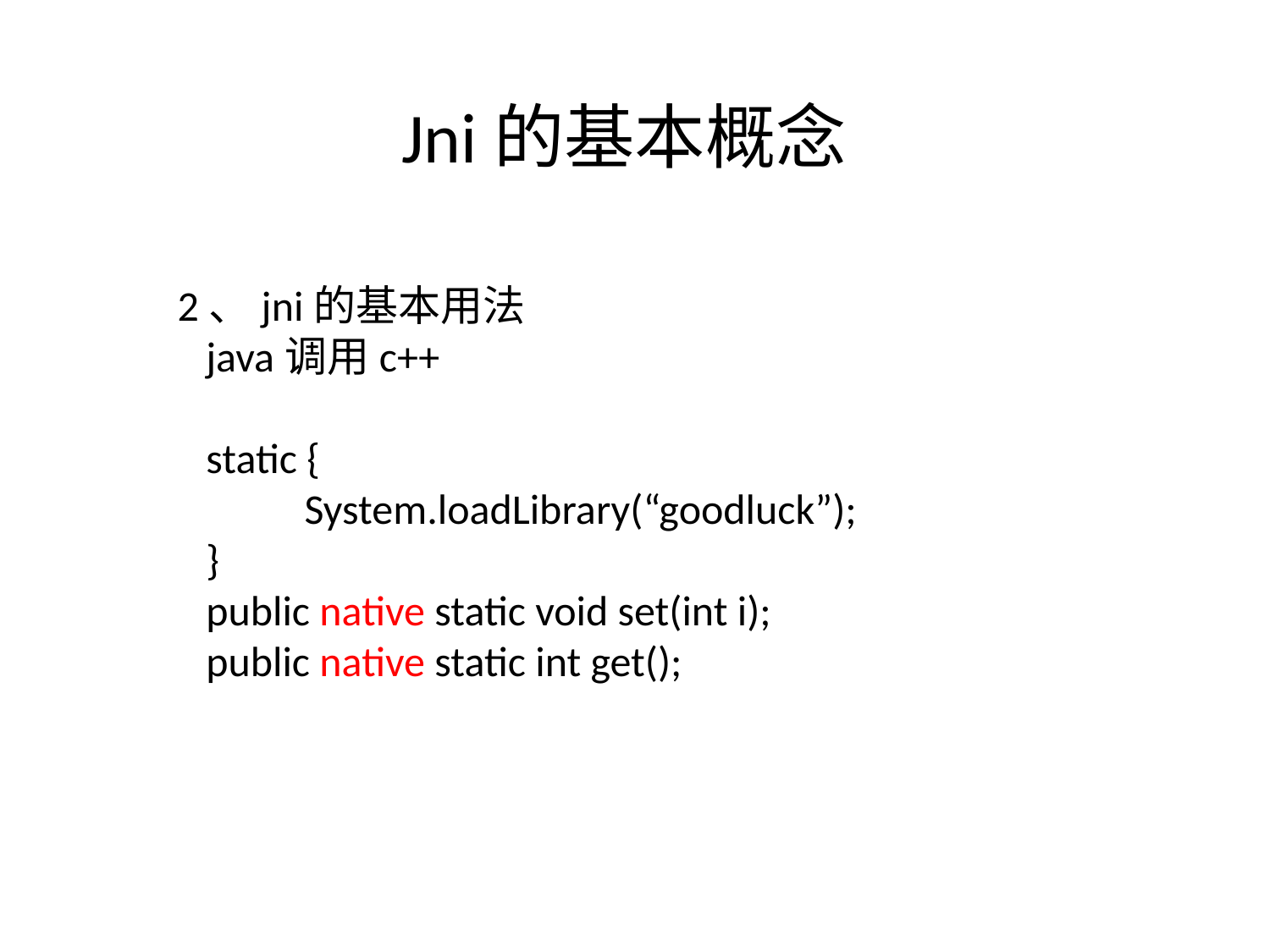

Jni的基本概念
2、jni的基本用法
   java调用c++

   static {
 	System.loadLibrary(“goodluck”);
   }
   public native static void set(int i);
   public native static int get();